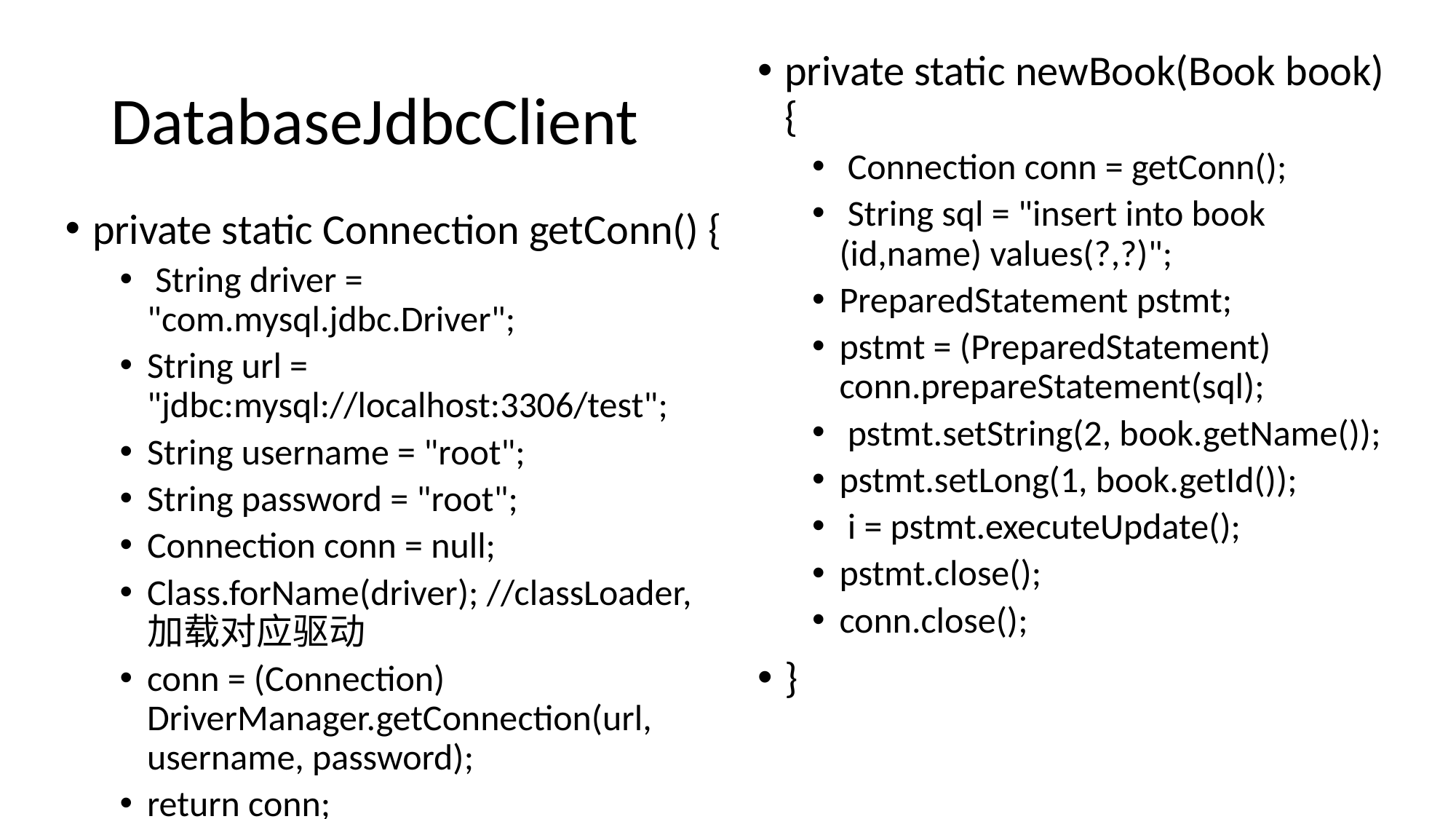

# DatabaseJdbcClient
private static newBook(Book book) {
 Connection conn = getConn();
 String sql = "insert into book (id,name) values(?,?)";
PreparedStatement pstmt;
pstmt = (PreparedStatement) conn.prepareStatement(sql);
 pstmt.setString(2, book.getName());
pstmt.setLong(1, book.getId());
 i = pstmt.executeUpdate();
pstmt.close();
conn.close();
}
private static Connection getConn() {
 String driver = "com.mysql.jdbc.Driver";
String url = "jdbc:mysql://localhost:3306/test";
String username = "root";
String password = "root";
Connection conn = null;
Class.forName(driver); //classLoader,加载对应驱动
conn = (Connection) DriverManager.getConnection(url, username, password);
return conn;
}